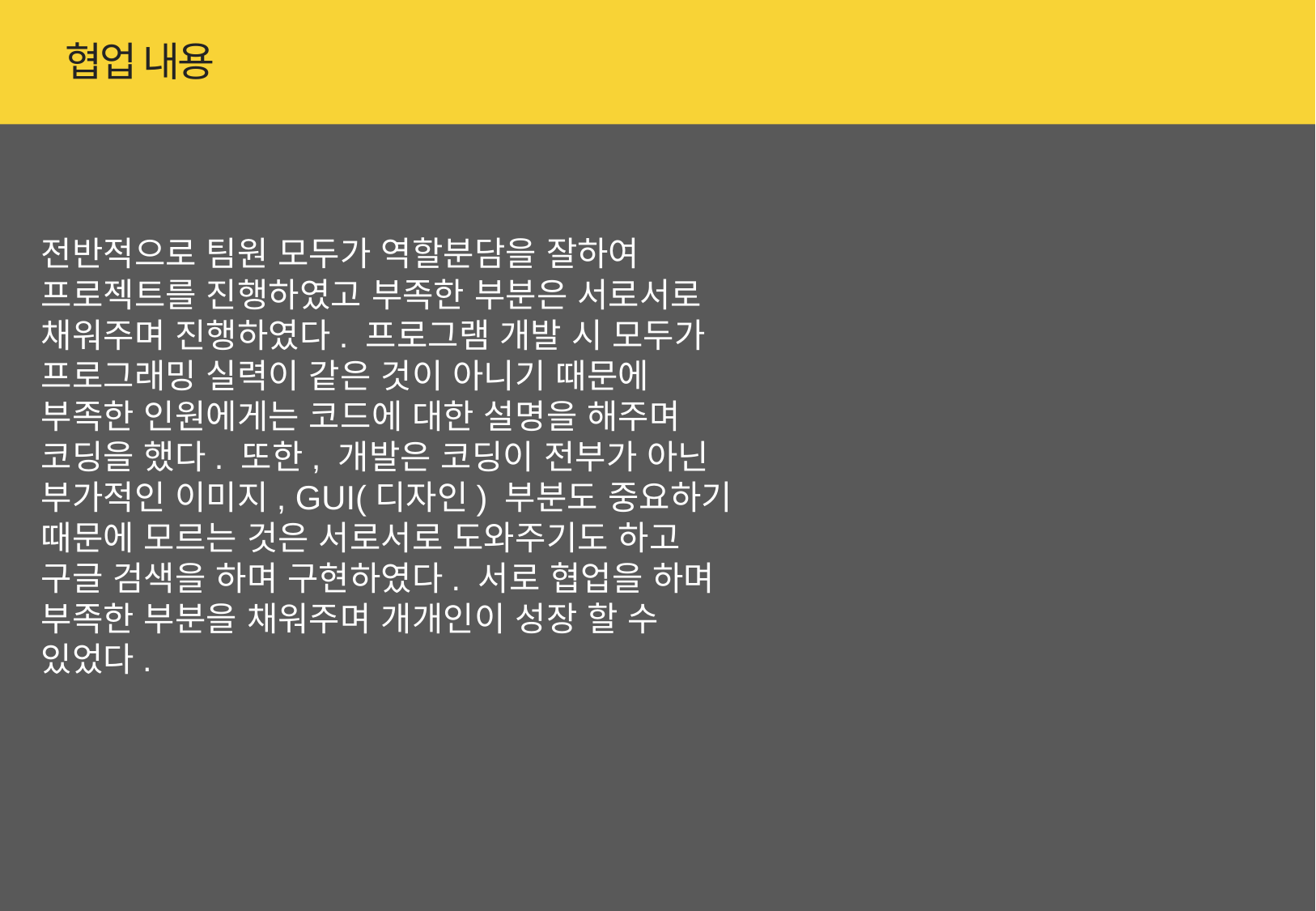

# 협업 내용
전반적으로 팀원 모두가 역할분담을 잘하여 프로젝트를 진행하였고 부족한 부분은 서로서로 채워주며 진행하였다. 프로그램 개발 시 모두가 프로그래밍 실력이 같은 것이 아니기 때문에 부족한 인원에게는 코드에 대한 설명을 해주며 코딩을 했다. 또한, 개발은 코딩이 전부가 아닌 부가적인 이미지, GUI(디자인) 부분도 중요하기 때문에 모르는 것은 서로서로 도와주기도 하고 구글 검색을 하며 구현하였다. 서로 협업을 하며 부족한 부분을 채워주며 개개인이 성장 할 수 있었다.